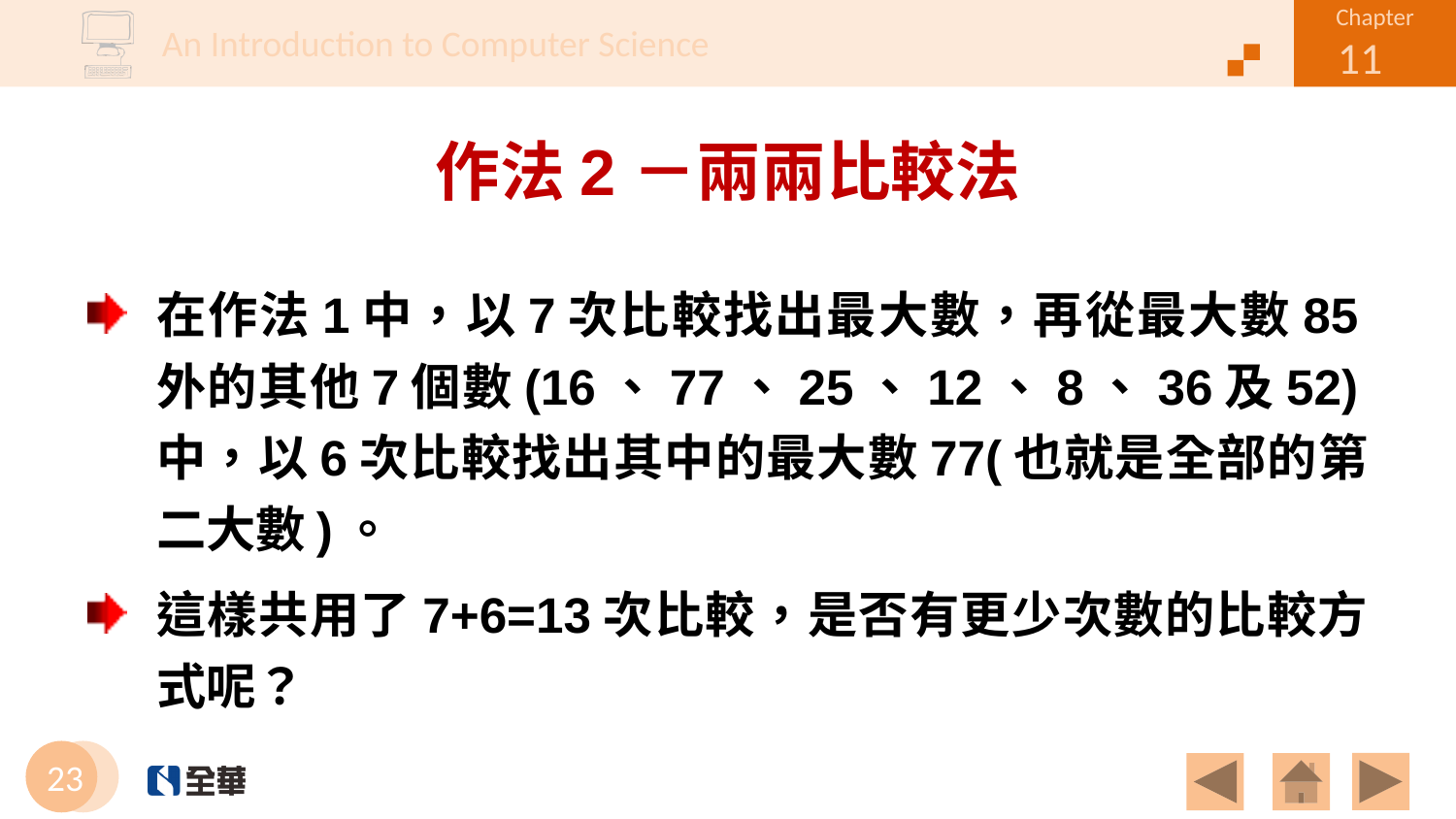

# 作法2－兩兩比較法
在作法1中，以7次比較找出最大數，再從最大數85外的其他7個數(16、77、25、12、8、36及52)中，以6次比較找出其中的最大數77(也就是全部的第二大數)。
這樣共用了7+6=13次比較，是否有更少次數的比較方式呢？